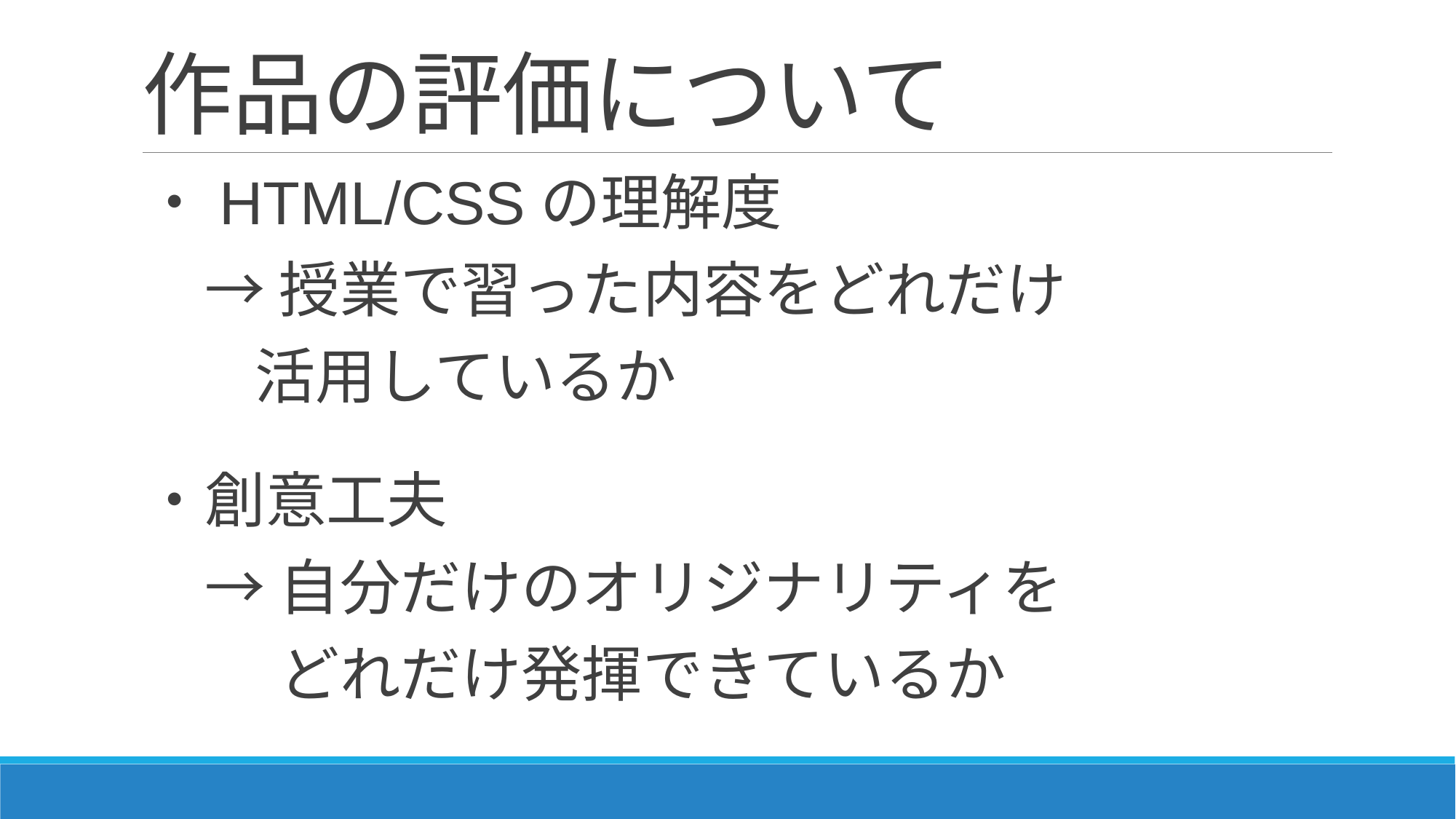

# 作品の評価について
・HTML/CSSの理解度
　→ 授業で習った内容をどれだけ
       活用しているか

・創意工夫
　→ 自分だけのオリジナリティを
　　 どれだけ発揮できているか